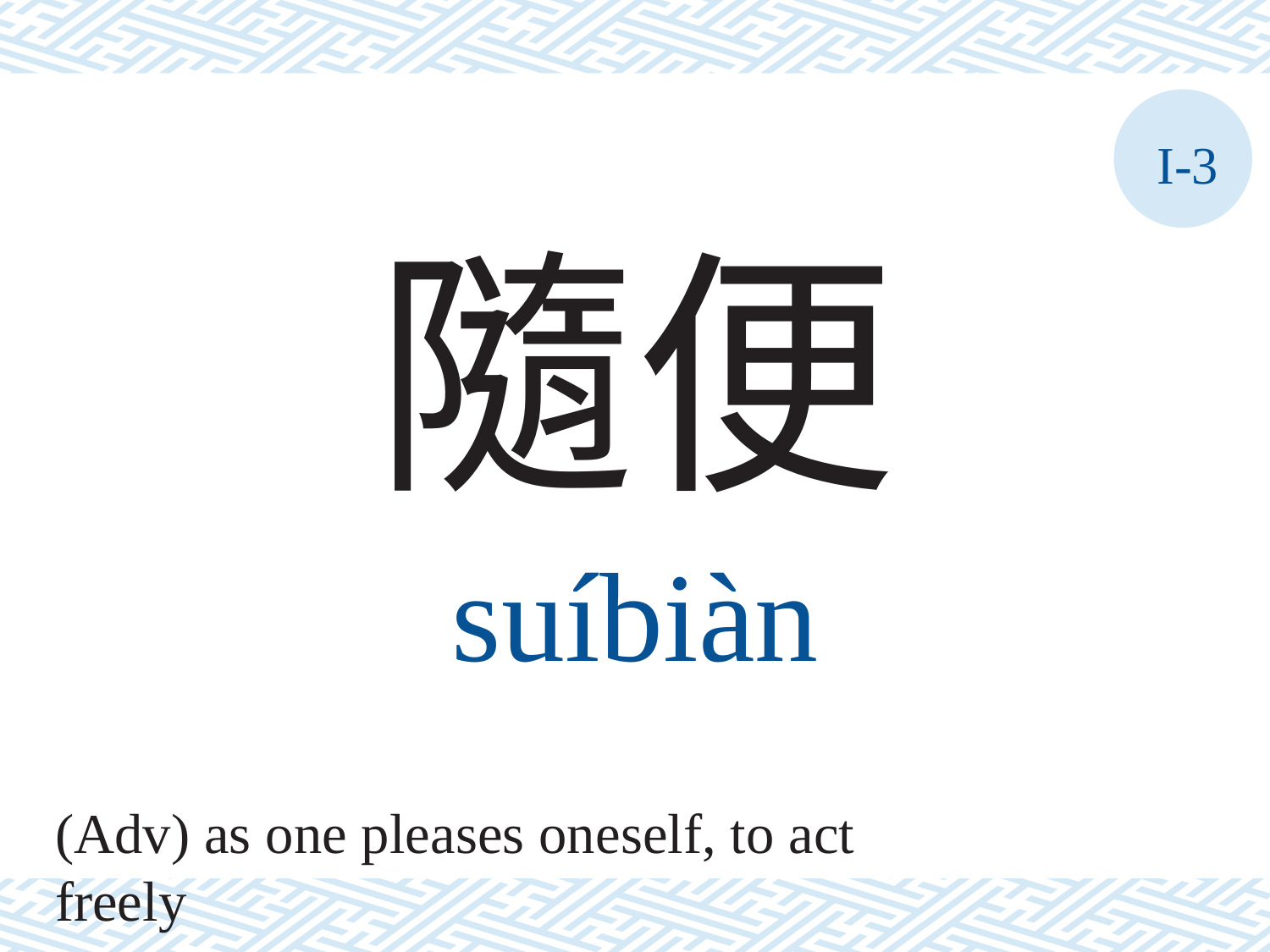

I-3
隨便
suíbiàn
(Adv) as one pleases oneself, to act freely